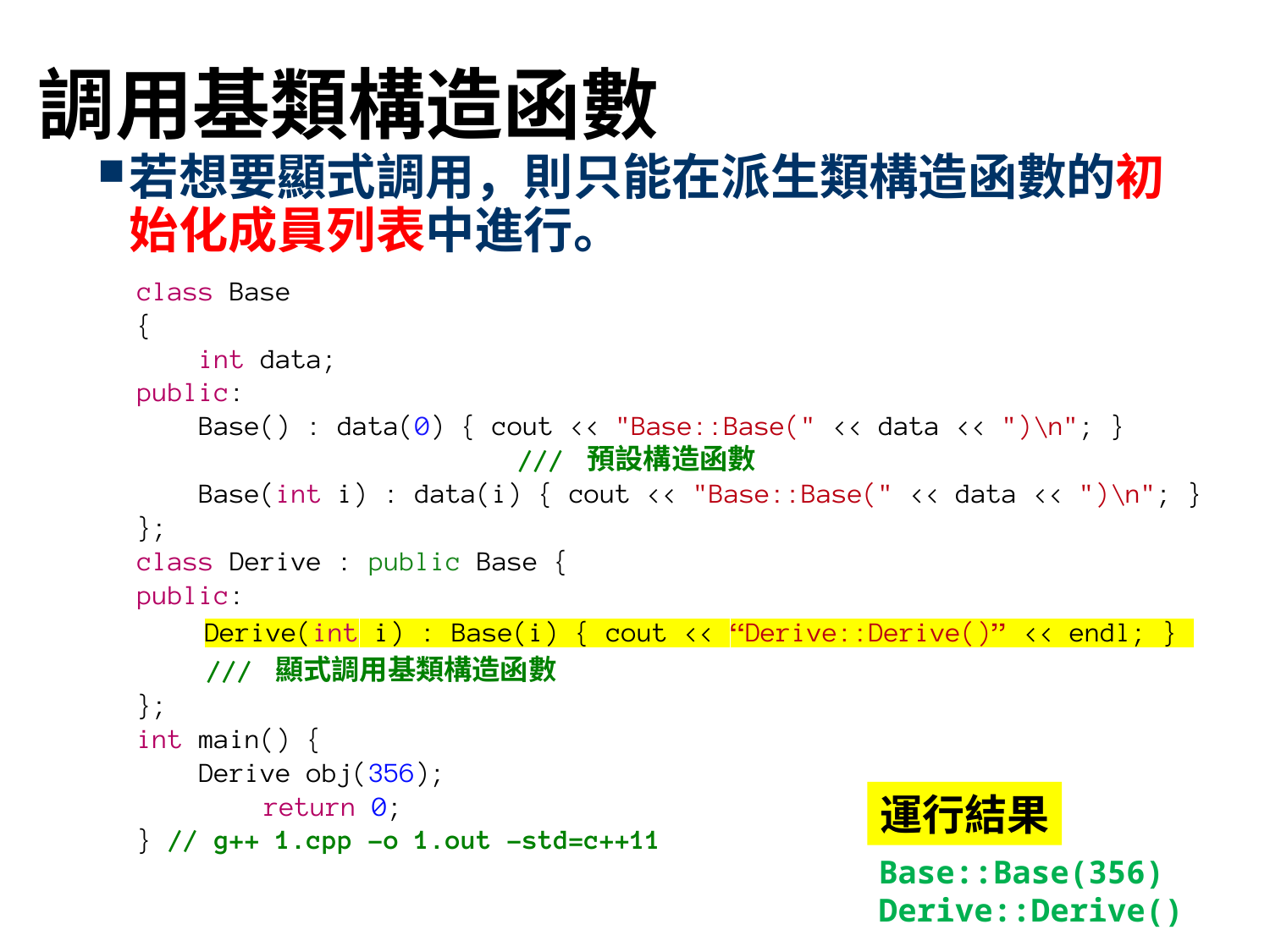

# 調用基類構造函數
若想要顯式調用，則只能在派生類構造函數的初始化成員列表中進行。
class Base
{
    int data;
public:
    Base() : data(0) { cout << "Base::Base(" << data << ")\n"; }
			/// 預設構造函數
    Base(int i) : data(i) { cout << "Base::Base(" << data << ")\n"; }
};
class Derive : public Base {
public:
    Derive(int i) : Base(i) { cout << “Derive::Derive()” << endl; }
    /// 顯式調用基類構造函數
};
int main() {
    Derive obj(356);
	return 0;
} // g++ 1.cpp –o 1.out -std=c++11
運行結果
Base::Base(356)
Derive::Derive()